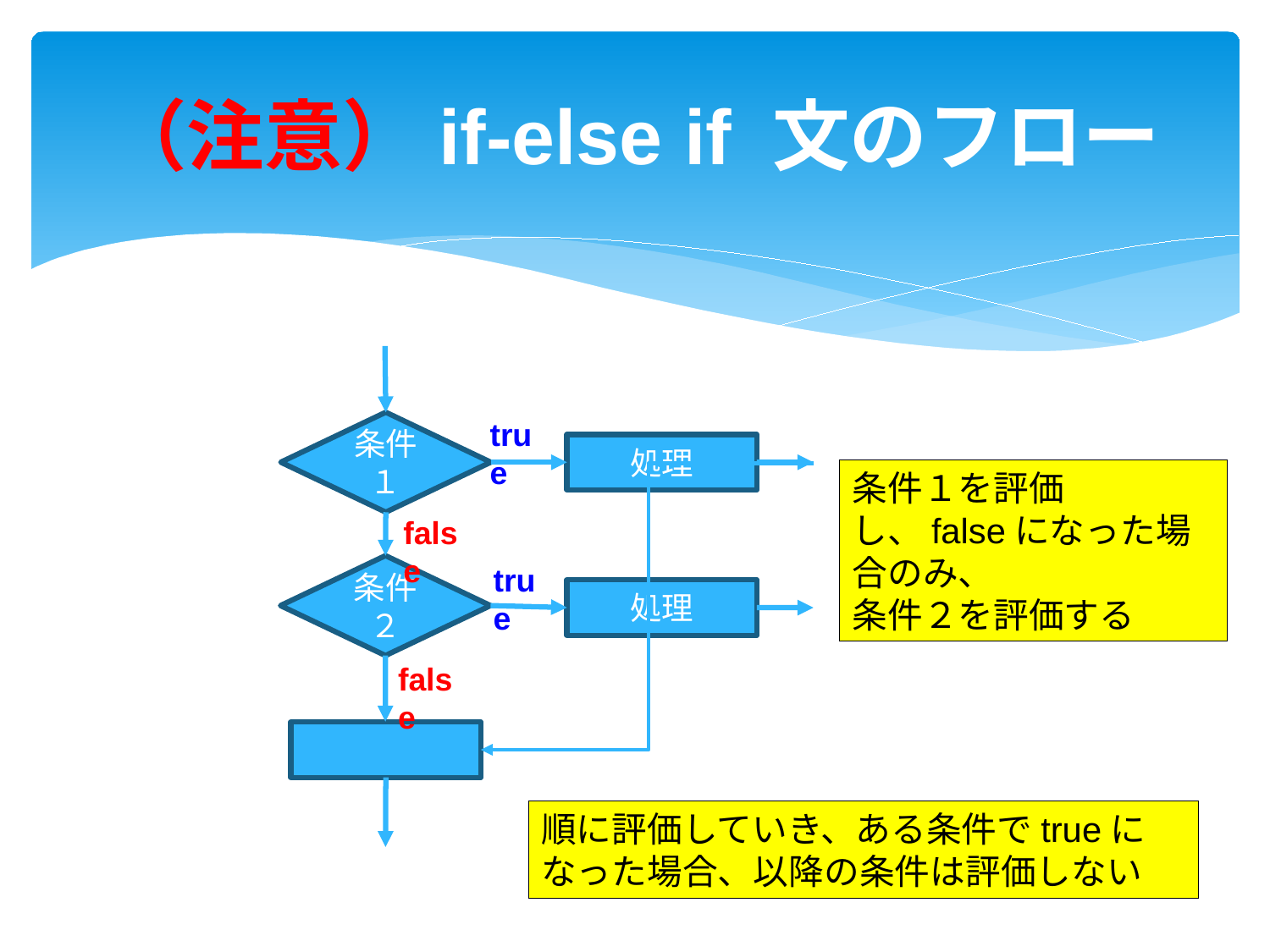

# （注意）if-else if 文のフロー
true
条件１
処理
条件１を評価し、falseになった場合のみ、
条件２を評価する
false
true
条件２
処理
false

順に評価していき、ある条件でtrueになった場合、以降の条件は評価しない